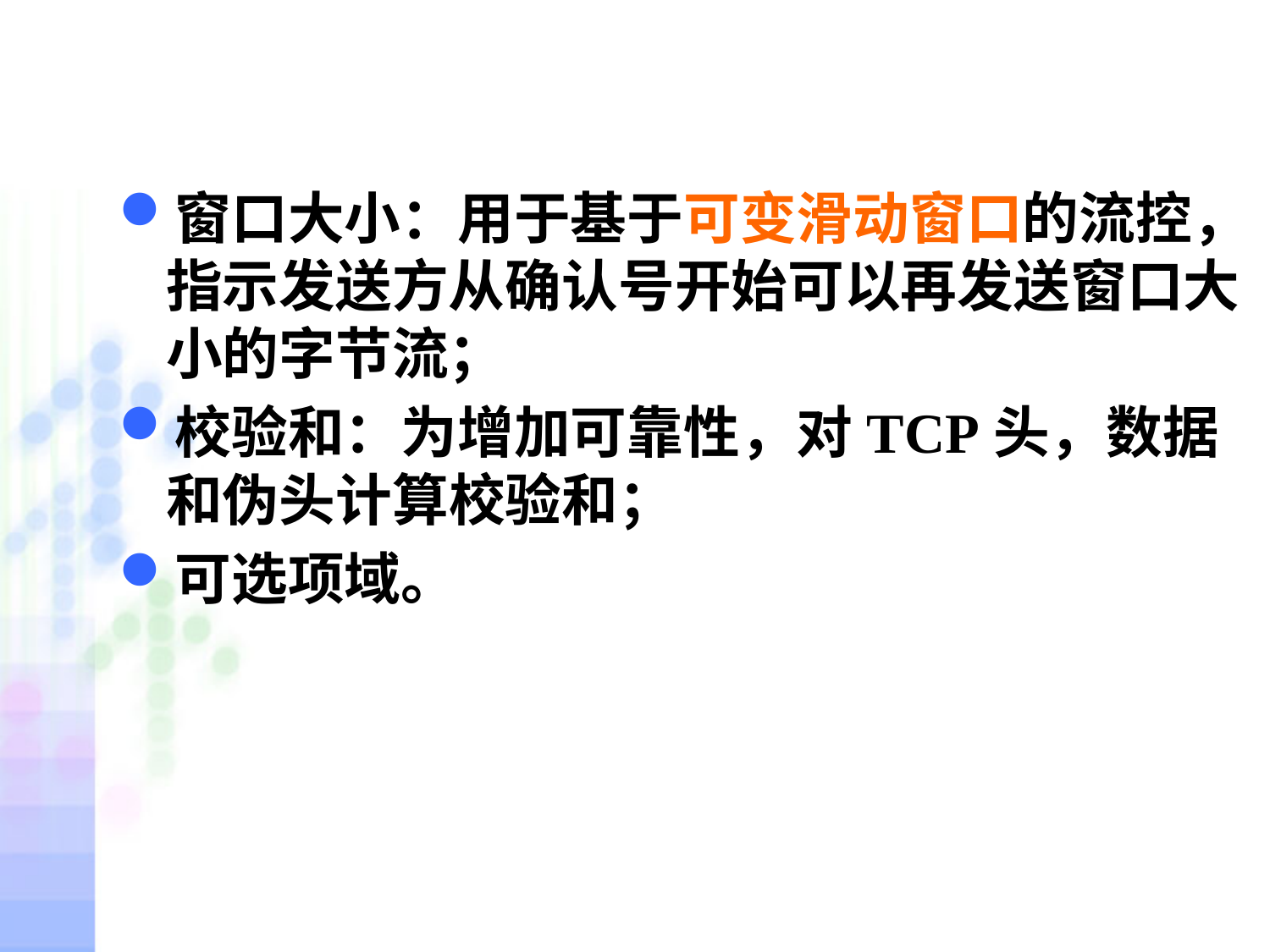

窗口大小：用于基于可变滑动窗口的流控，指示发送方从确认号开始可以再发送窗口大小的字节流；
校验和：为增加可靠性，对TCP头，数据和伪头计算校验和；
可选项域。